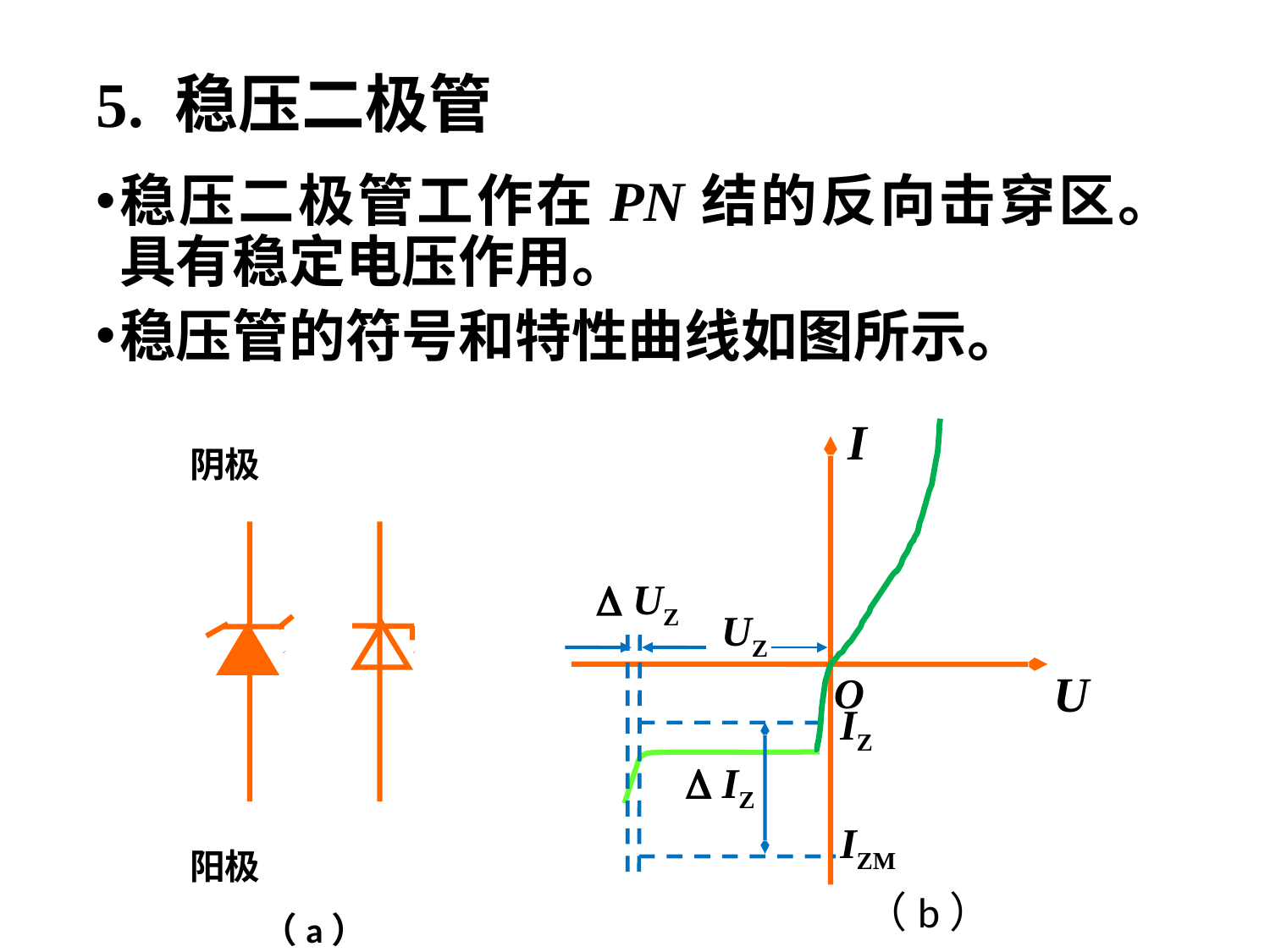

# 5. 稳压二极管
稳压二极管工作在PN结的反向击穿区。具有稳定电压作用。
稳压管的符号和特性曲线如图所示。
I

U

Δ UZ
UZ

O
IZ

Δ IZ
IZM

（b）

阴极

阳极
（a）